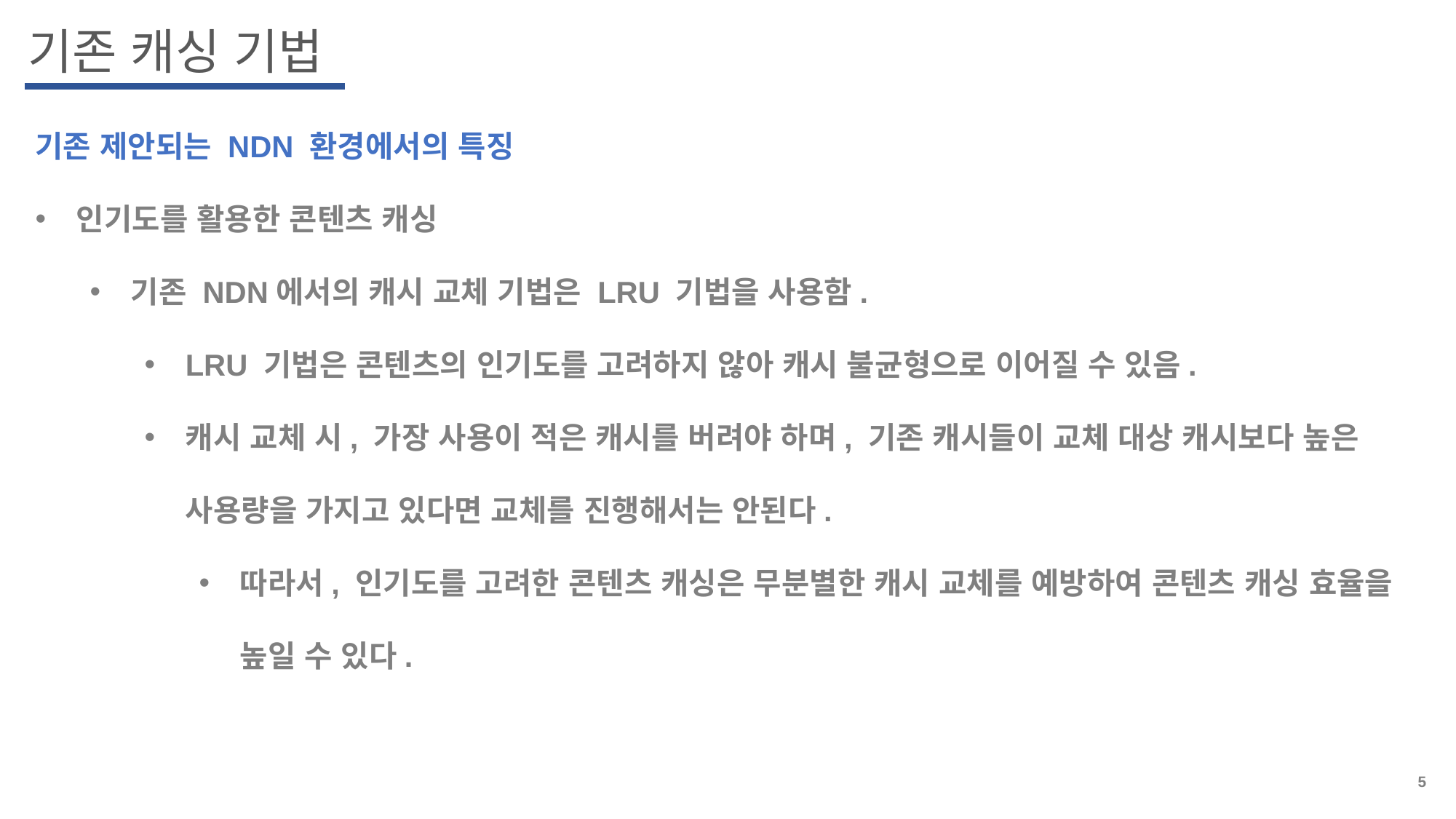

기존 캐싱 기법
기존 제안되는 NDN 환경에서의 특징
인기도를 활용한 콘텐츠 캐싱
기존 NDN에서의 캐시 교체 기법은 LRU 기법을 사용함.
LRU 기법은 콘텐츠의 인기도를 고려하지 않아 캐시 불균형으로 이어질 수 있음.
캐시 교체 시, 가장 사용이 적은 캐시를 버려야 하며, 기존 캐시들이 교체 대상 캐시보다 높은 사용량을 가지고 있다면 교체를 진행해서는 안된다.
따라서, 인기도를 고려한 콘텐츠 캐싱은 무분별한 캐시 교체를 예방하여 콘텐츠 캐싱 효율을 높일 수 있다.
5